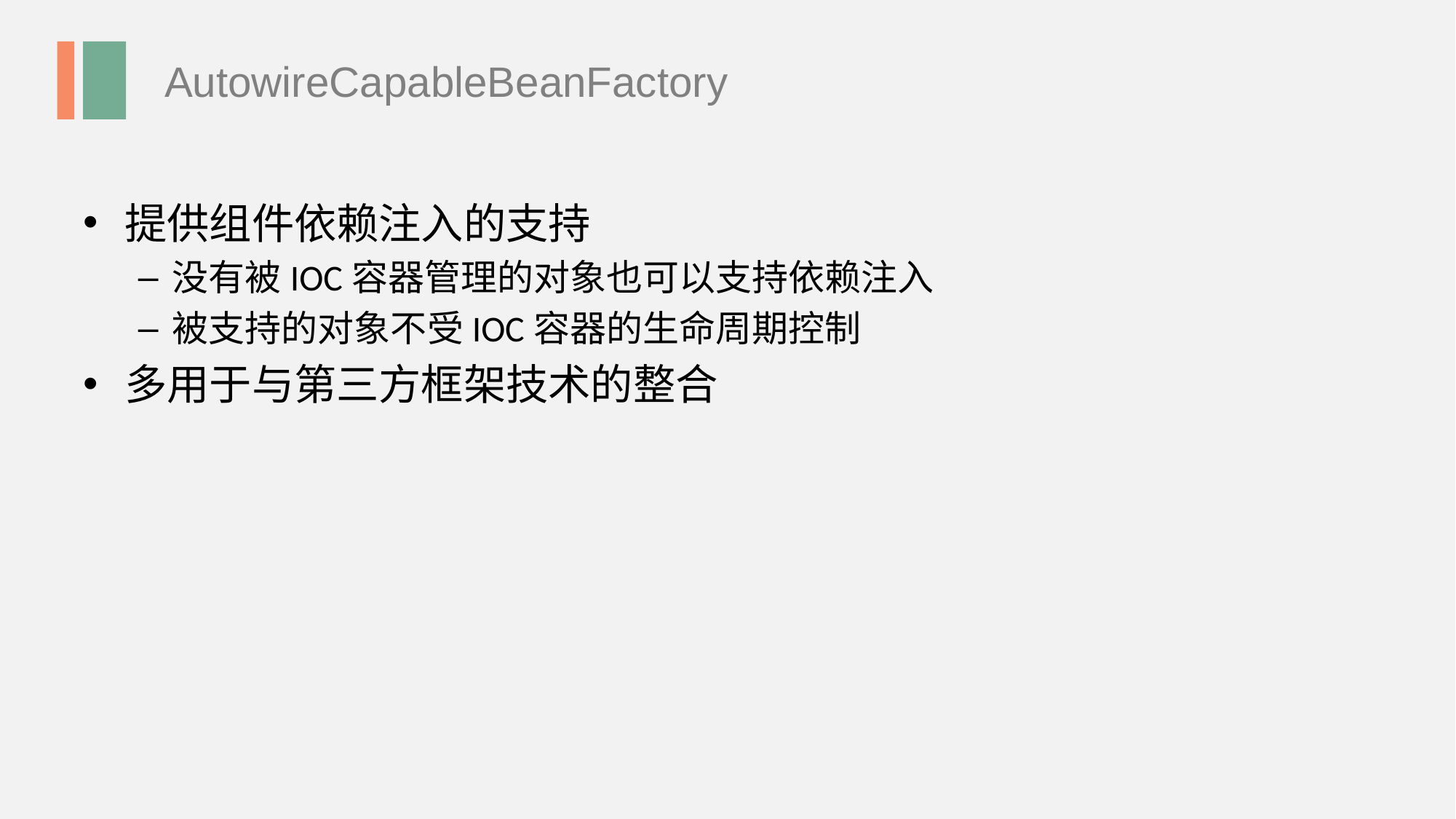

AutowireCapableBeanFactory
提供组件依赖注入的支持
没有被IOC容器管理的对象也可以支持依赖注入
被支持的对象不受IOC容器的生命周期控制
多用于与第三方框架技术的整合